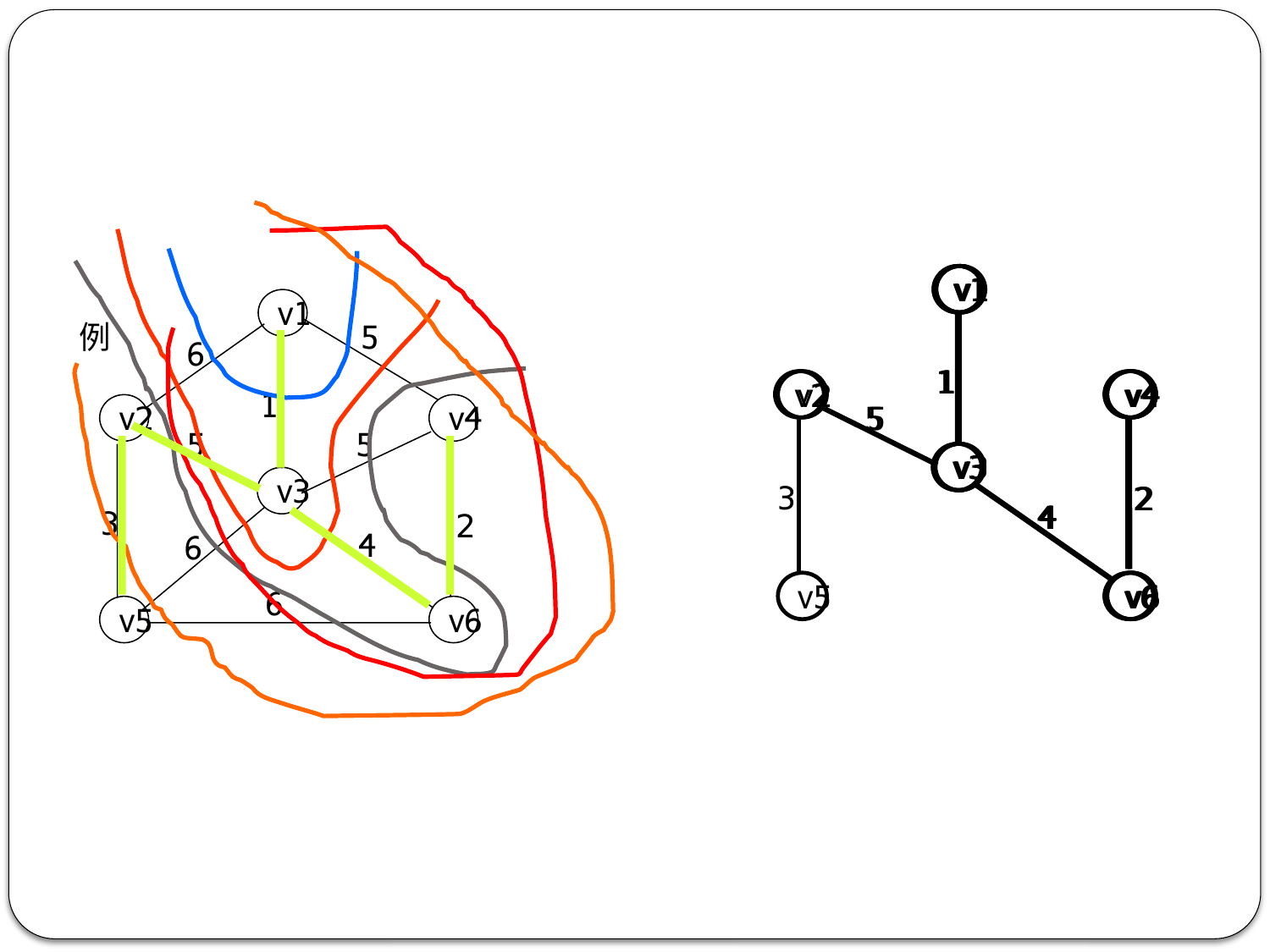

v1

1
v2
v4
v3
v5
v6

4

2
5

3
v1

1
v2
v4
5

v3
2

4
v6
v1

1
v3
v1

1
v3

4
v6
v1

1
v4

v3
2

4
v6
v1
v1
例
5

6

1
v2
v4
5
5

v3
3
2

4
6
6
v5
v6